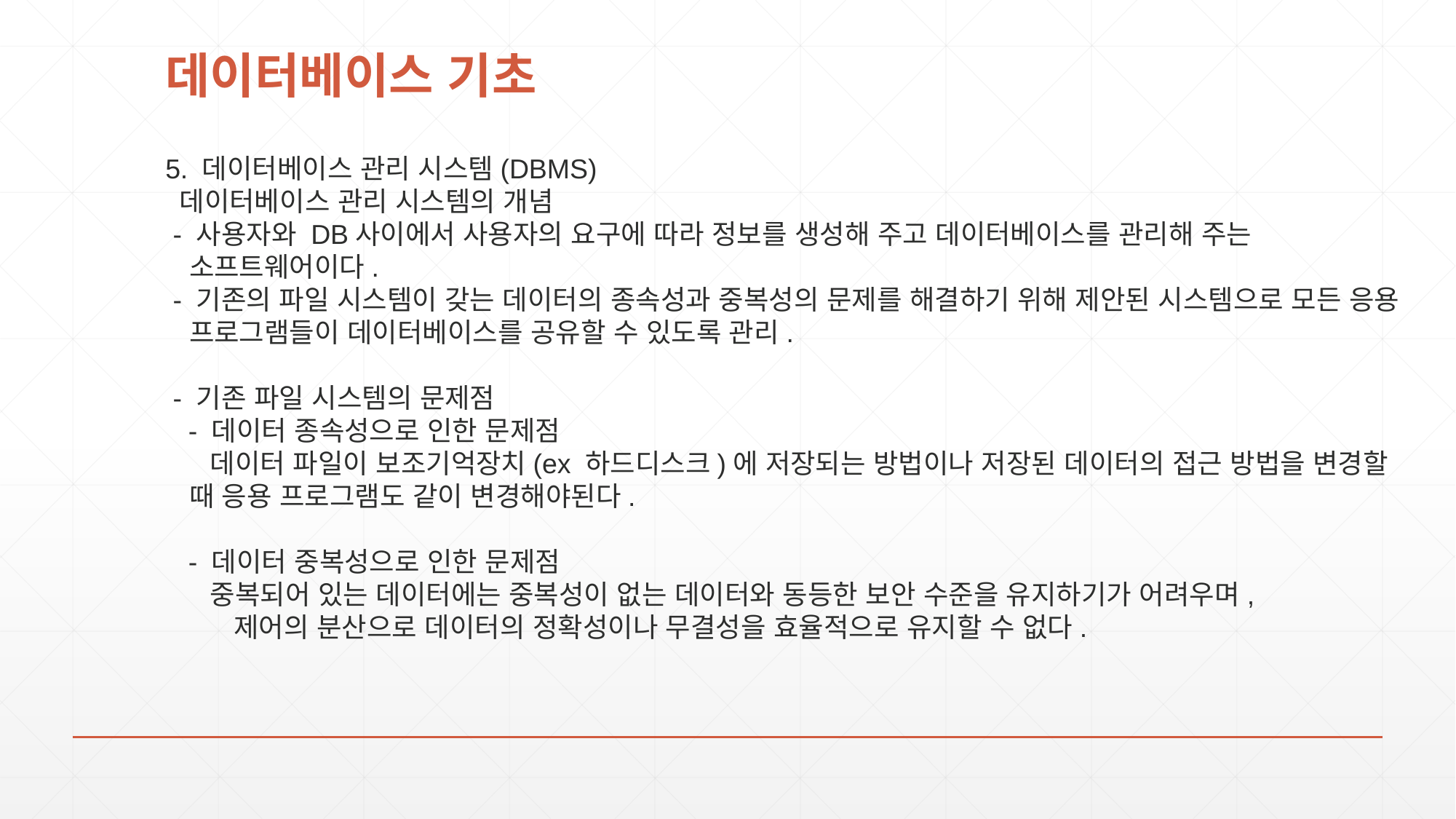

# 데이터베이스 기초
5. 데이터베이스 관리 시스템(DBMS)
 데이터베이스 관리 시스템의 개념
 - 사용자와 DB사이에서 사용자의 요구에 따라 정보를 생성해 주고 데이터베이스를 관리해 주는 소프트웨어이다.
 - 기존의 파일 시스템이 갖는 데이터의 종속성과 중복성의 문제를 해결하기 위해 제안된 시스템으로 모든 응용 프로그램들이 데이터베이스를 공유할 수 있도록 관리.

 - 기존 파일 시스템의 문제점
   - 데이터 종속성으로 인한 문제점
     데이터 파일이 보조기억장치(ex 하드디스크)에 저장되는 방법이나 저장된 데이터의 접근 방법을 변경할 때 응용 프로그램도 같이 변경해야된다.

   - 데이터 중복성으로 인한 문제점
     중복되어 있는 데이터에는 중복성이 없는 데이터와 동등한 보안 수준을 유지하기가 어려우며,
     제어의 분산으로 데이터의 정확성이나 무결성을 효율적으로 유지할 수 없다.